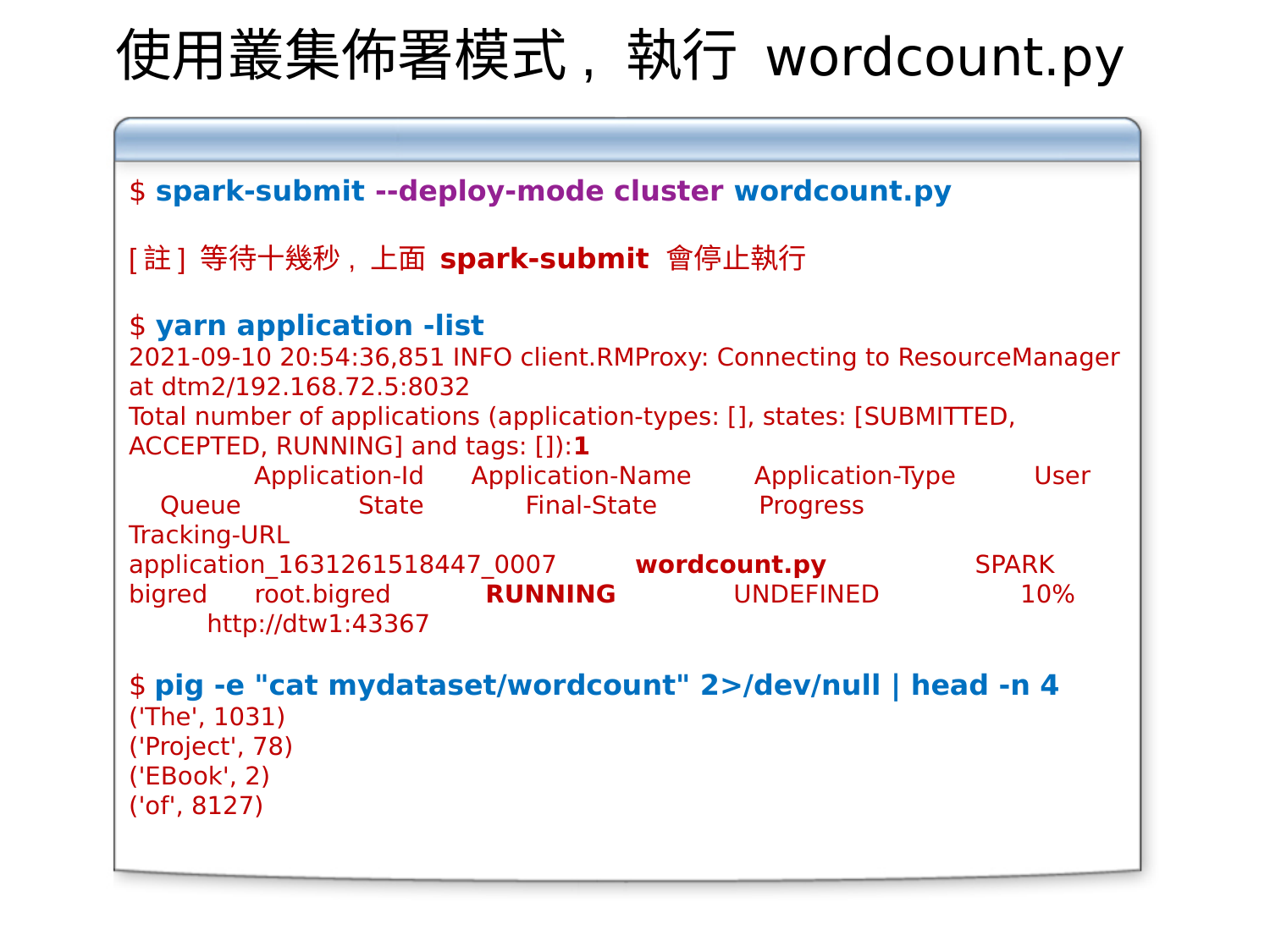

使用叢集佈署模式, 執行 wordcount.py
$ spark-submit --deploy-mode cluster wordcount.py

[註] 等待十幾秒, 上面 spark-submit 會停止執行

$ yarn application -list
2021-09-10 20:54:36,851 INFO client.RMProxy: Connecting to ResourceManager at dtm2/192.168.72.5:8032
Total number of applications (application-types: [], states: [SUBMITTED, ACCEPTED, RUNNING] and tags: []):1
                Application-Id      Application-Name        Application-Type          User           Queue               State             Final-State             Progress                        Tracking-URL
application_1631261518447_0007          wordcount.py                   SPARK        bigred      root.bigred            RUNNING               UNDEFINED                  10%                   http://dtw1:43367

$ pig -e "cat mydataset/wordcount" 2>/dev/null | head -n 4
('The', 1031)
('Project', 78)
('EBook', 2)
('of', 8127)